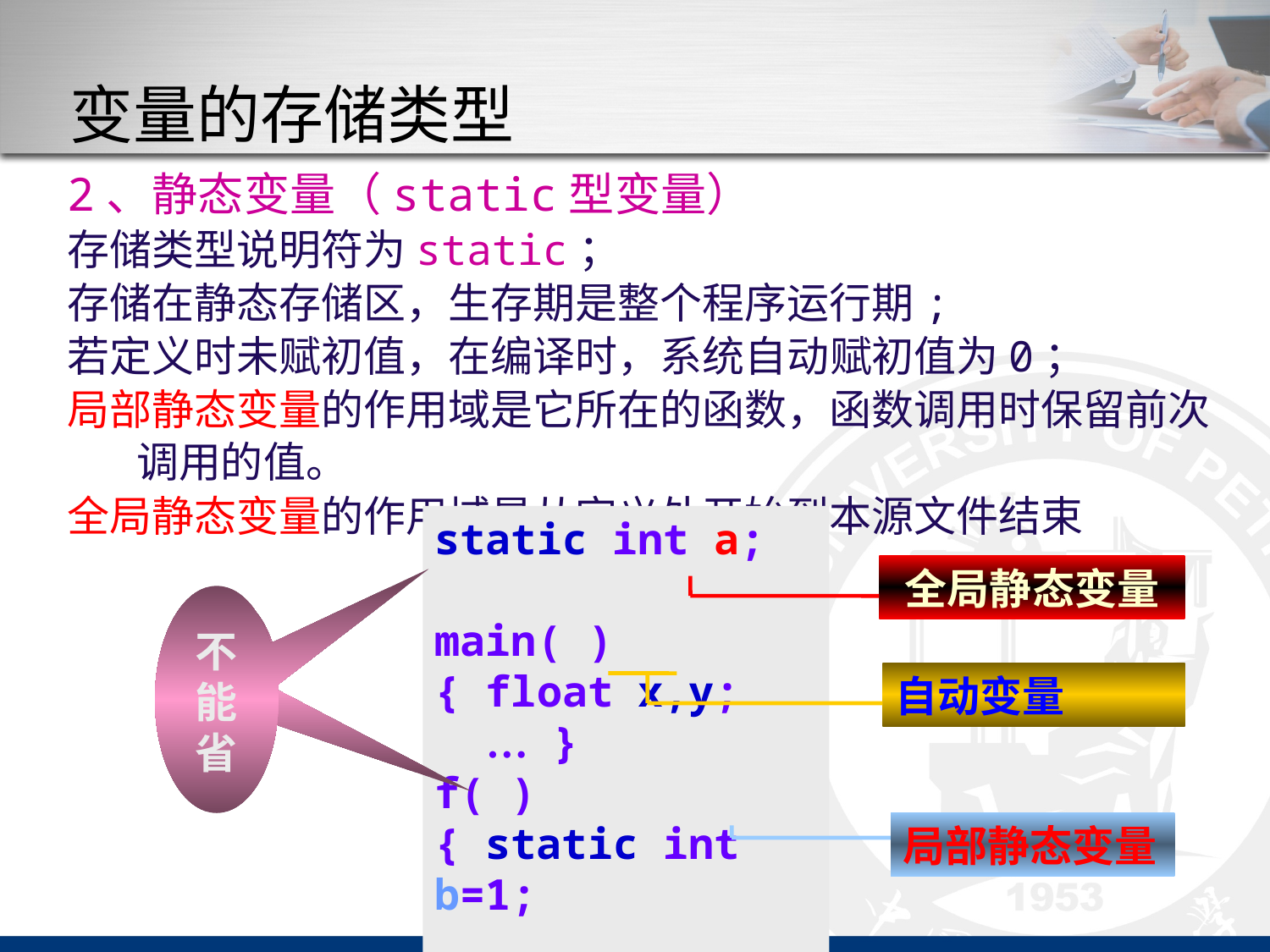

# 变量的存储类型
2、静态变量（static型变量）
存储类型说明符为static；
存储在静态存储区，生存期是整个程序运行期;
若定义时未赋初值，在编译时，系统自动赋初值为0；
局部静态变量的作用域是它所在的函数，函数调用时保留前次调用的值。
全局静态变量的作用域是从定义处开始到本源文件结束
static int a;
main( )
{ float x,y;
  … }
f( )
{ static int b=1;
  ……
}
全局静态变量

不能省

自动变量

局部静态变量